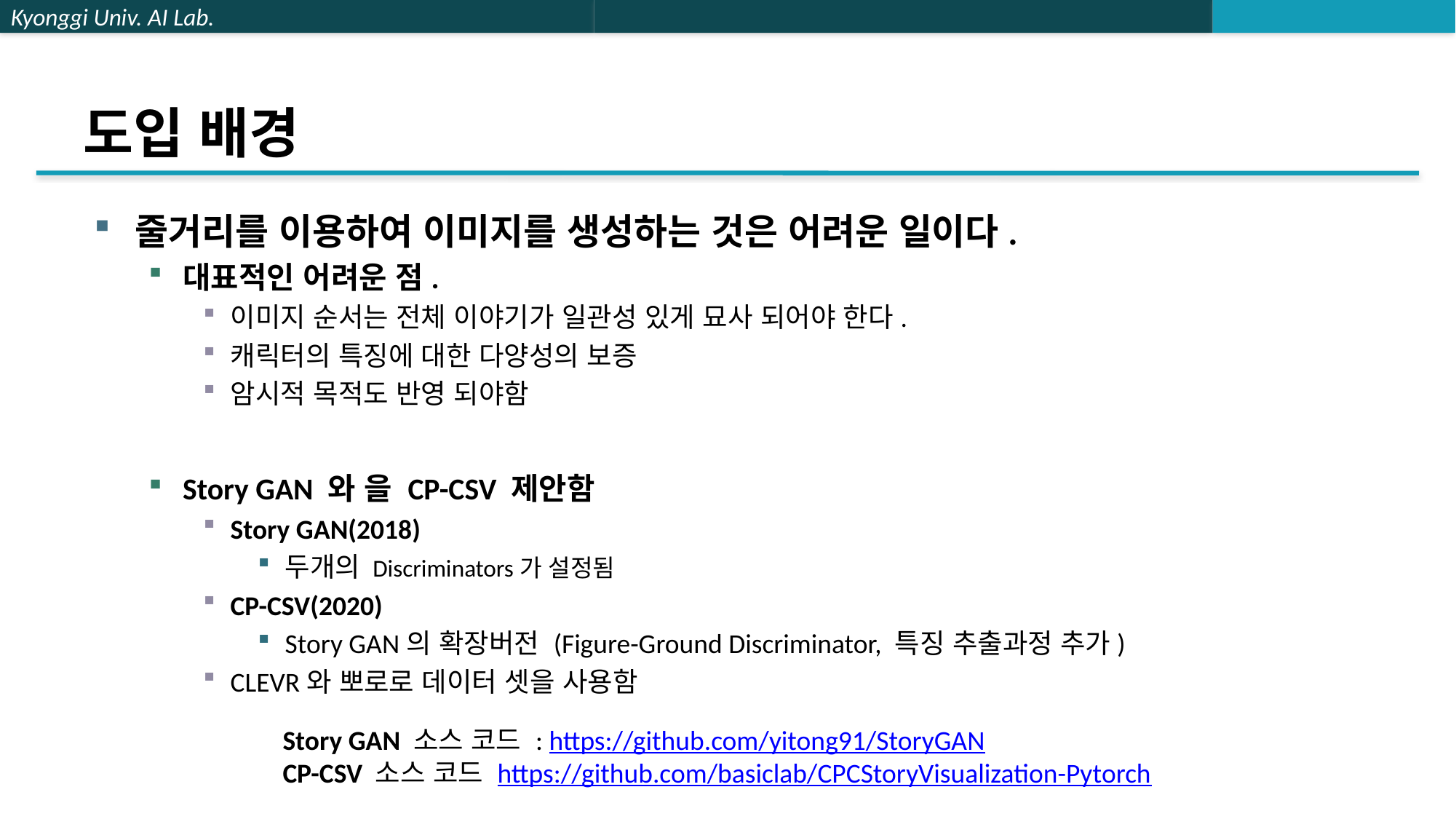

# 도입 배경
줄거리를 이용하여 이미지를 생성하는 것은 어려운 일이다.
대표적인 어려운 점.
이미지 순서는 전체 이야기가 일관성 있게 묘사 되어야 한다.
캐릭터의 특징에 대한 다양성의 보증
암시적 목적도 반영 되야함

Story GAN 와 을 CP-CSV 제안함
Story GAN(2018)
두개의 Discriminators가 설정됨
CP-CSV(2020)
Story GAN의 확장버전 (Figure-Ground Discriminator, 특징 추출과정 추가)
CLEVR와 뽀로로 데이터 셋을 사용함

Story GAN 소스 코드 : https://github.com/yitong91/StoryGAN
CP-CSV 소스 코드 https://github.com/basiclab/CPCStoryVisualization-Pytorch